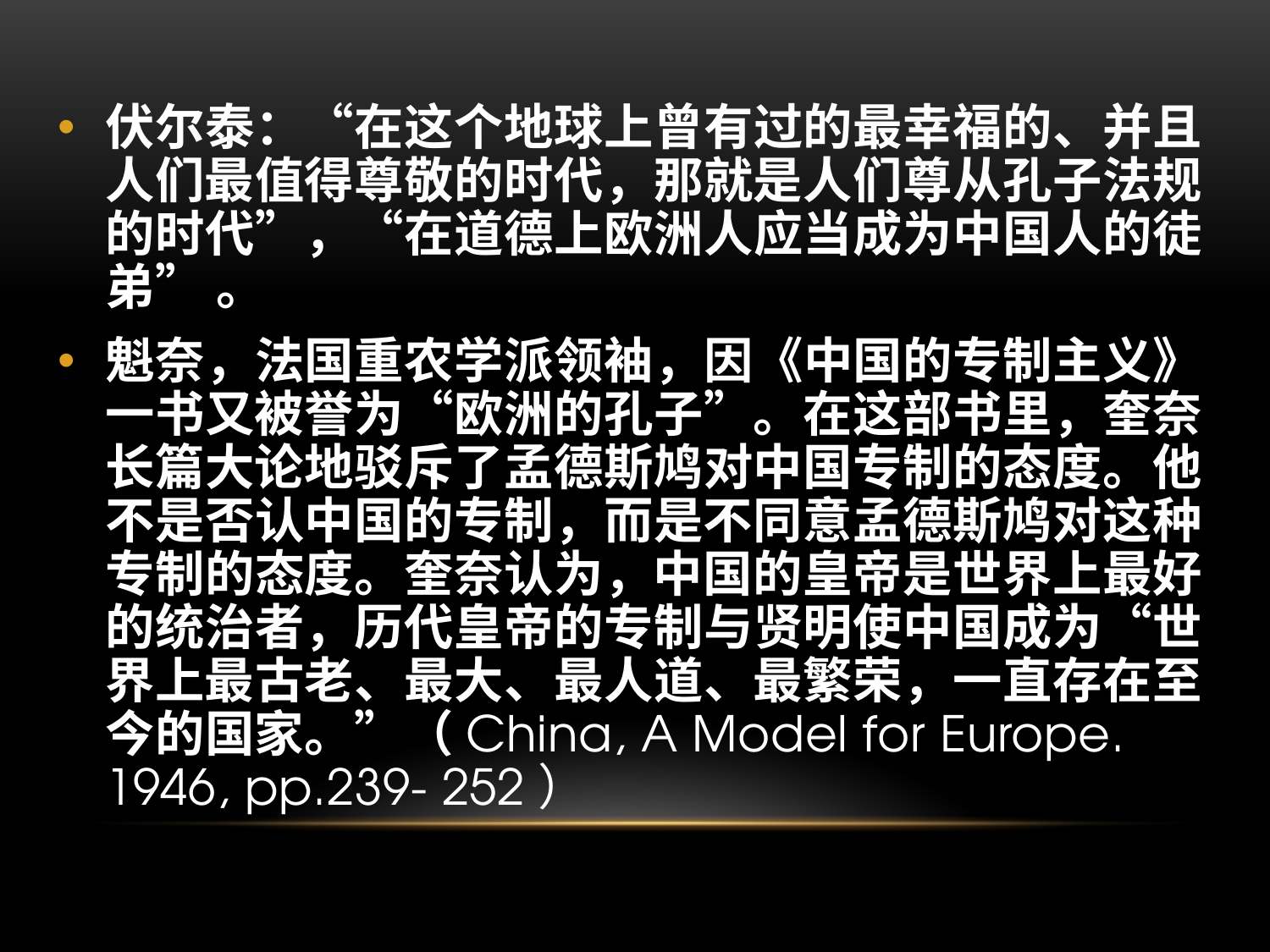

伏尔泰：“在这个地球上曾有过的最幸福的、并且人们最值得尊敬的时代，那就是人们尊从孔子法规的时代”，“在道德上欧洲人应当成为中国人的徒弟” 。
魁奈，法国重农学派领袖，因《中国的专制主义》一书又被誉为“欧洲的孔子”。在这部书里，奎奈长篇大论地驳斥了孟德斯鸠对中国专制的态度。他不是否认中国的专制，而是不同意孟德斯鸠对这种专制的态度。奎奈认为，中国的皇帝是世界上最好的统治者，历代皇帝的专制与贤明使中国成为“世界上最古老、最大、最人道、最繁荣，一直存在至今的国家。”（China, A Model for Europe. 1946, pp.239- 252）